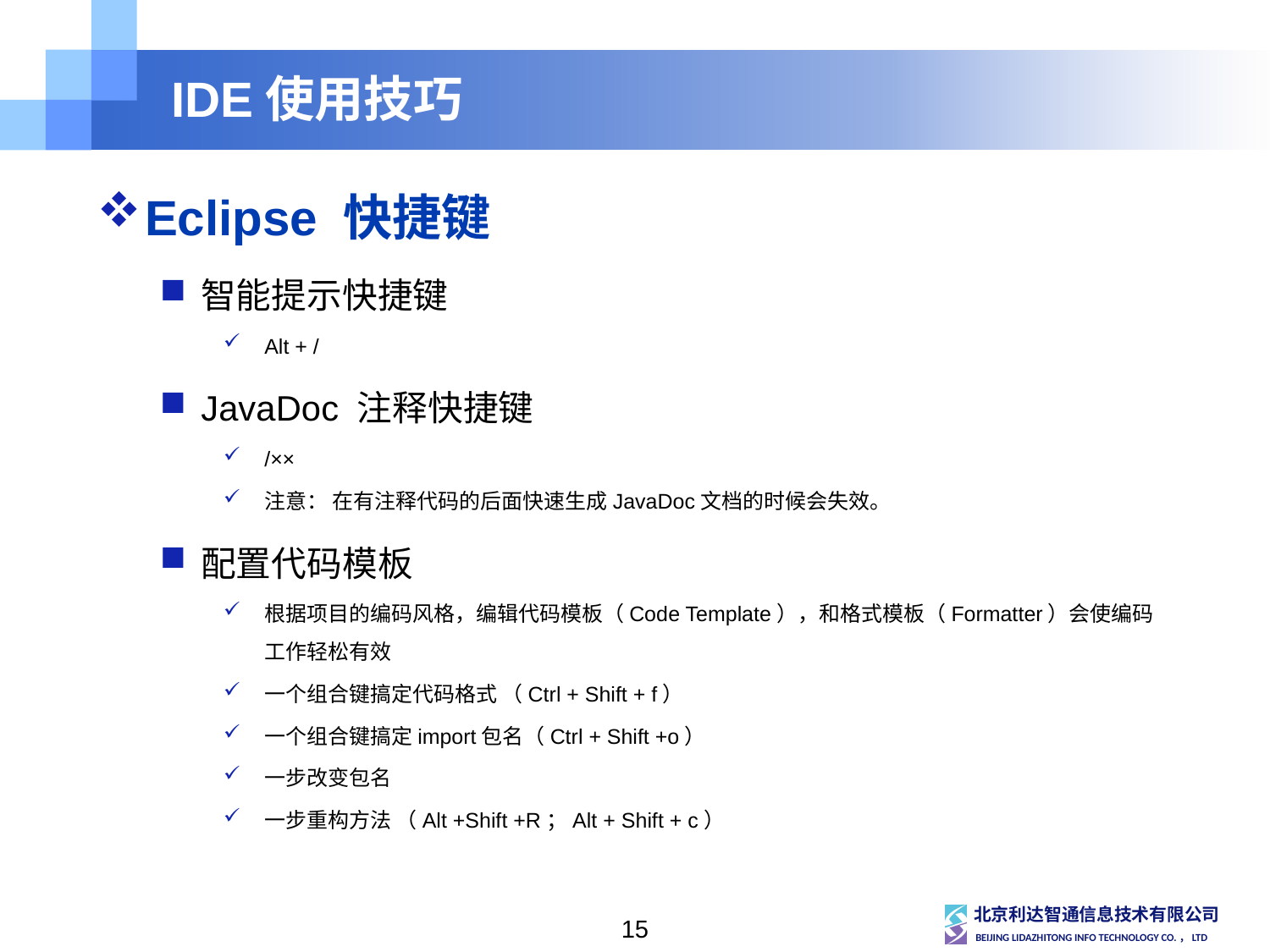

# IDE使用技巧
Eclipse 快捷键
智能提示快捷键
Alt + /
JavaDoc 注释快捷键
/××
注意： 在有注释代码的后面快速生成JavaDoc文档的时候会失效。
配置代码模板
根据项目的编码风格，编辑代码模板（Code Template），和格式模板（Formatter）会使编码工作轻松有效
一个组合键搞定代码格式 （Ctrl + Shift + f）
一个组合键搞定import包名（Ctrl + Shift +o）
一步改变包名
一步重构方法 （Alt +Shift +R；Alt + Shift + c）
15